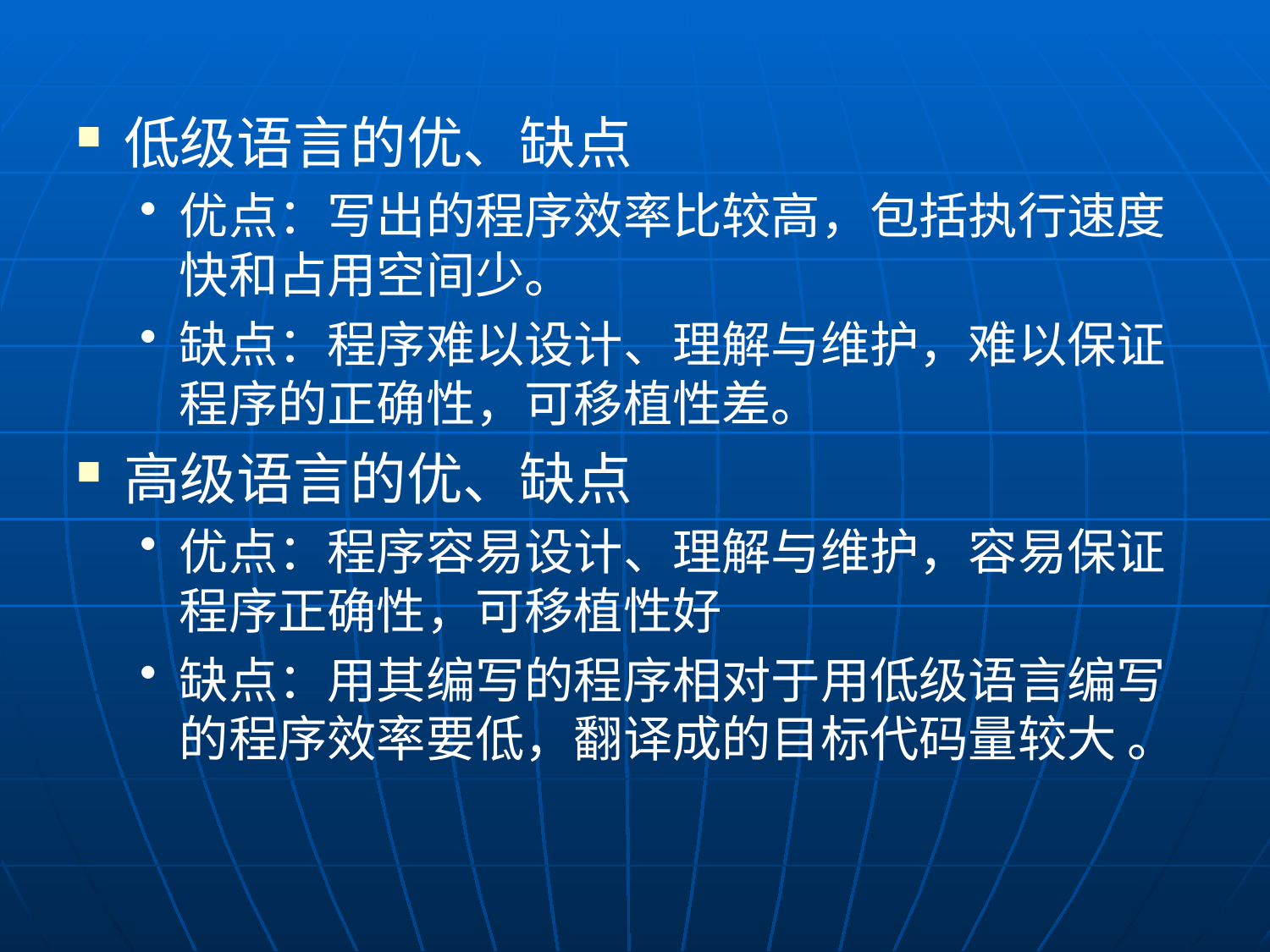

低级语言的优、缺点
优点：写出的程序效率比较高，包括执行速度快和占用空间少。
缺点：程序难以设计、理解与维护，难以保证程序的正确性，可移植性差。
高级语言的优、缺点
优点：程序容易设计、理解与维护，容易保证程序正确性，可移植性好
缺点：用其编写的程序相对于用低级语言编写的程序效率要低，翻译成的目标代码量较大 。